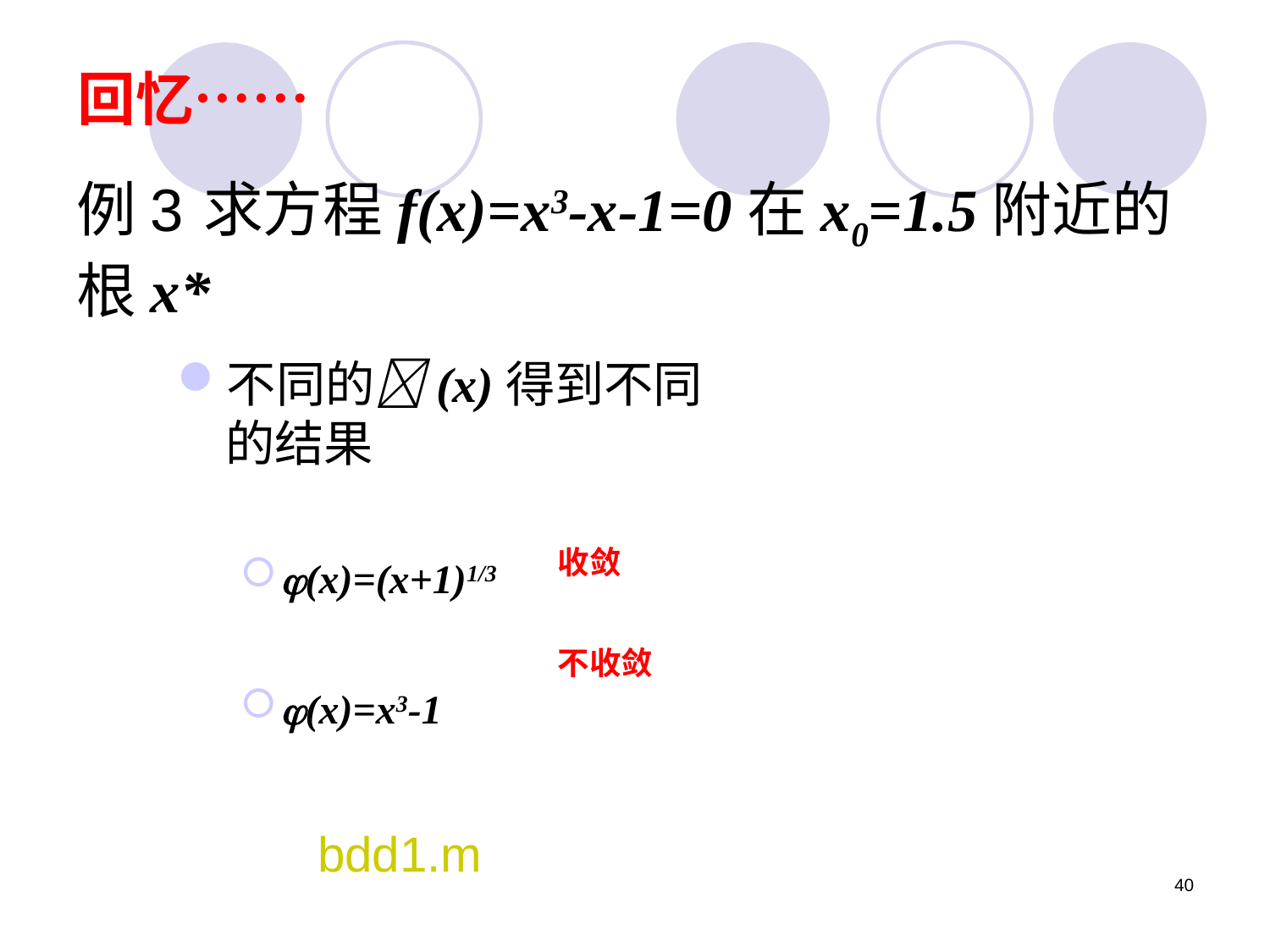

回忆……
# 例3	求方程f(x)=x3-x-1=0在x0=1.5附近的根x*
不同的ϕ(x)得到不同的结果

ϕ(x)=(x+1)1/3

ϕ(x)=x3-1

收敛
不收敛
bdd1.m
40